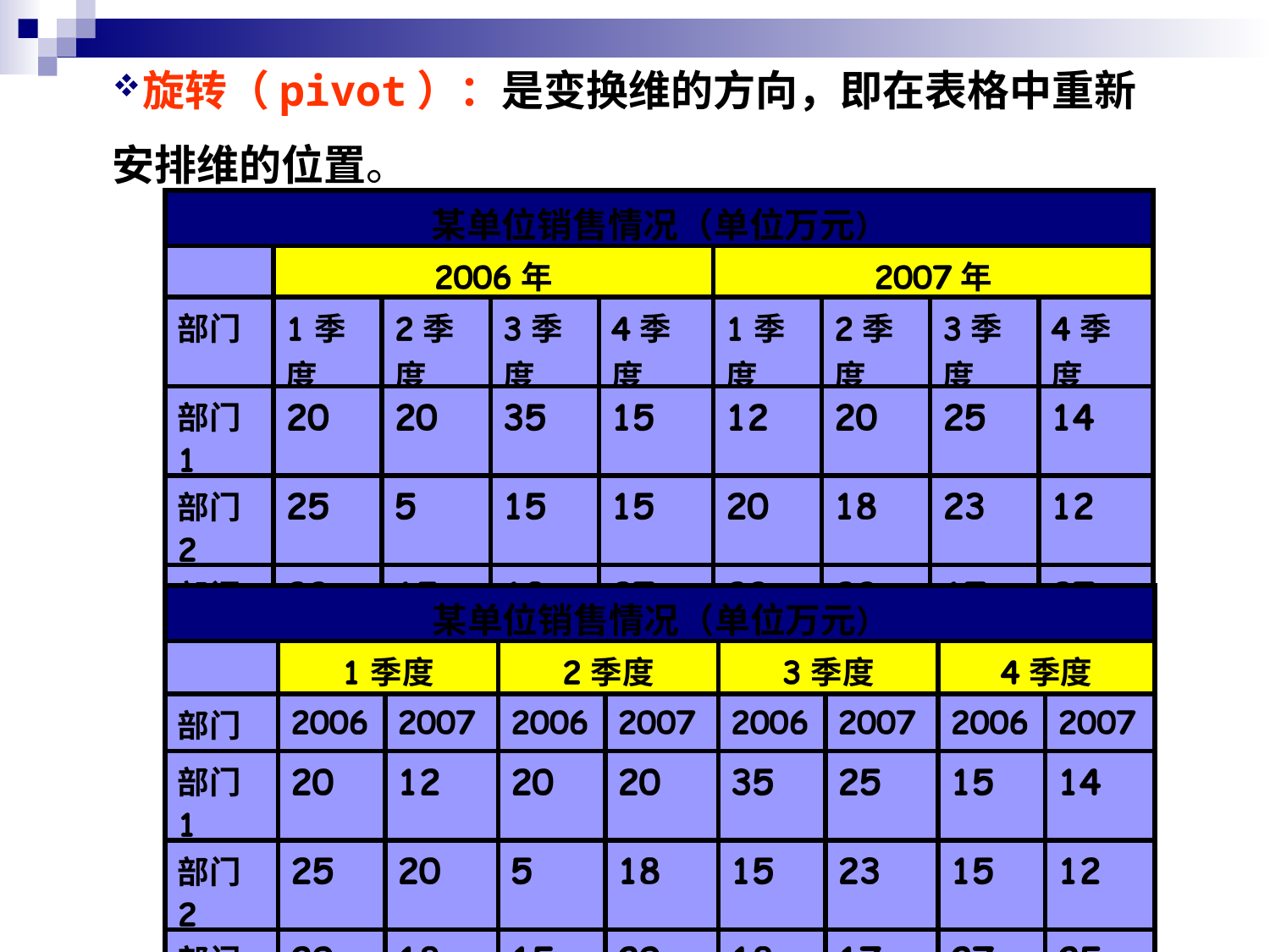

旋转（pivot）：是变换维的方向，即在表格中重新
安排维的位置。
| 某单位销售情况（单位万元） |  |  |  |  |  |  |  |  |
| --- | --- | --- | --- | --- | --- | --- | --- | --- |
|  | 2006年 |  |  |  | 2007年 |  |  |  |
| 部门 | 1季度 | 2季度 | 3季度 | 4季度 | 1季度 | 2季度 | 3季度 | 4季度 |
| 部门1 | 20 | 20 | 35 | 15 | 12 | 20 | 25 | 14 |
| 部门2 | 25 | 5 | 15 | 15 | 20 | 18 | 23 | 12 |
| 部门3 | 20 | 15 | 18 | 27 | 20 | 20 | 17 | 27 |

| 某单位销售情况（单位万元） |  |  |  |  |  |  |  |  |
| --- | --- | --- | --- | --- | --- | --- | --- | --- |
|  | 1季度 |  | 2季度 |  | 3季度 |  | 4季度 |  |
| 部门 | 2006 | 2007 | 2006 | 2007 | 2006 | 2007 | 2006 | 2007 |
| 部门1 | 20 | 12 | 20 | 20 | 35 | 25 | 15 | 14 |
| 部门2 | 25 | 20 | 5 | 18 | 15 | 23 | 15 | 12 |
| 部门3 | 20 | 18 | 15 | 20 | 18 | 17 | 27 | 25 |